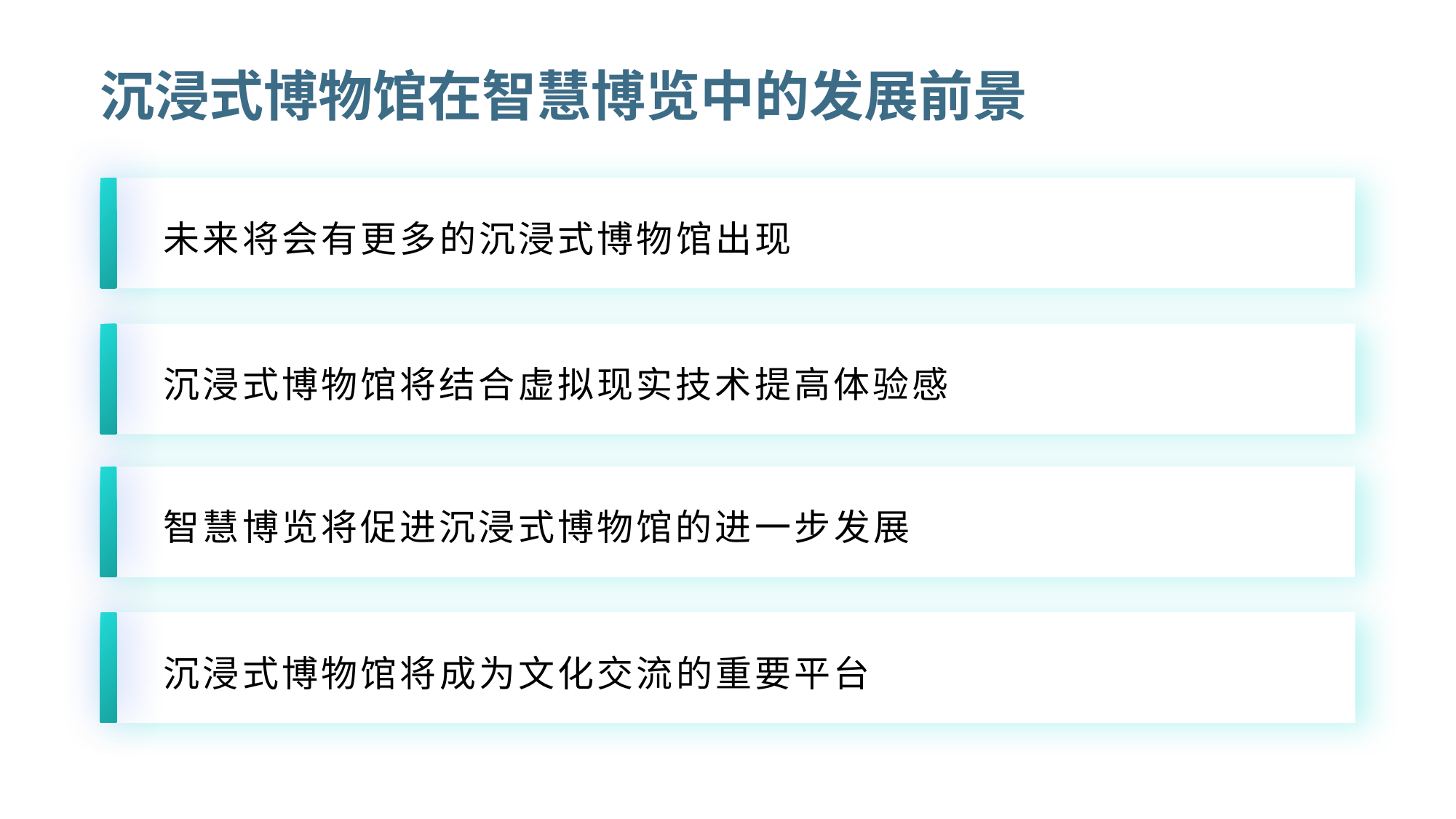

# 沉浸式博物馆在智慧博览中的发展前景
未来将会有更多的沉浸式博物馆出现

沉浸式博物馆将结合虚拟现实技术提高体验感

智慧博览将促进沉浸式博物馆的进一步发展

沉浸式博物馆将成为文化交流的重要平台